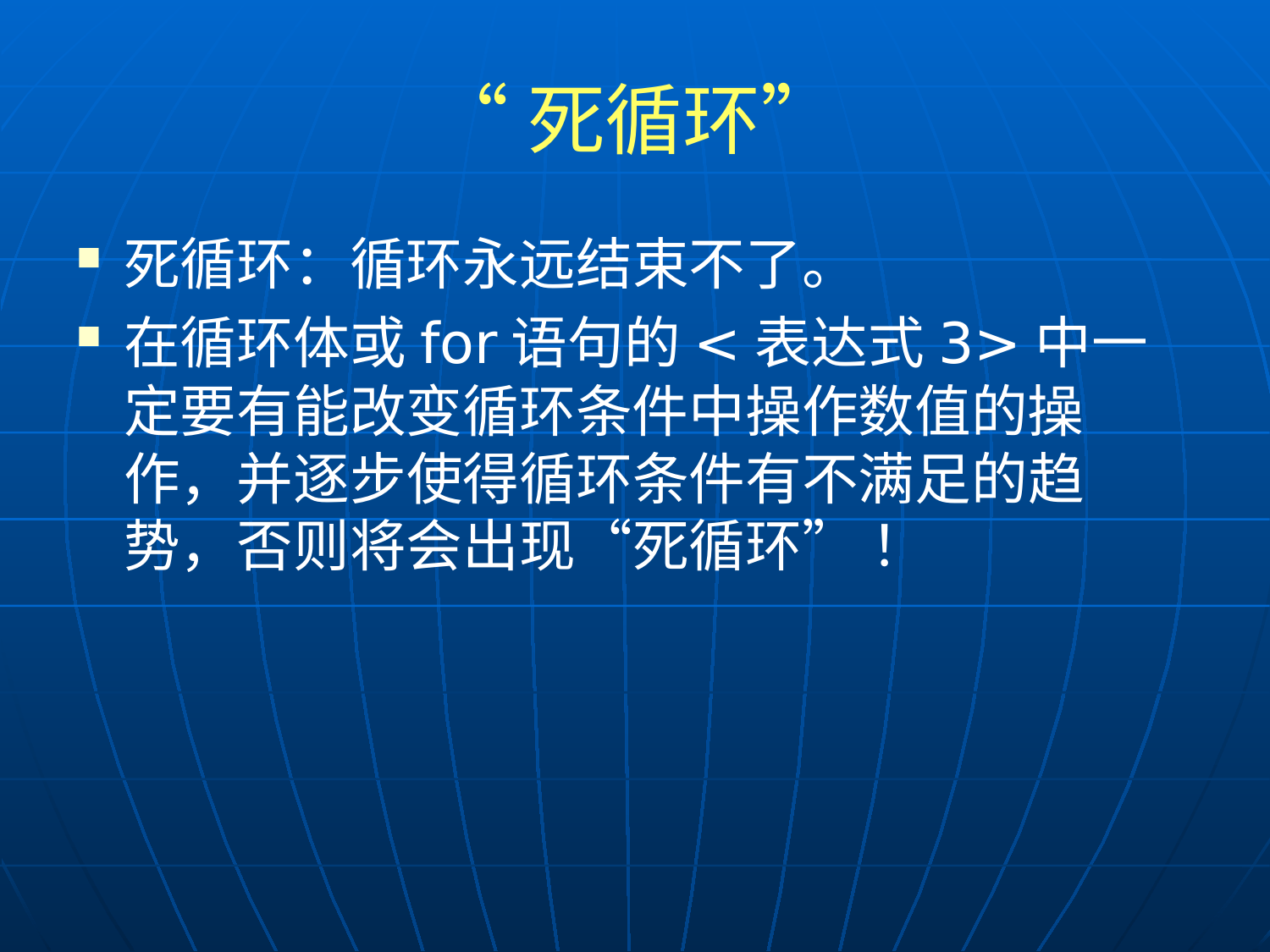

# “死循环”
死循环：循环永远结束不了。
在循环体或for语句的<表达式3>中一定要有能改变循环条件中操作数值的操作，并逐步使得循环条件有不满足的趋势，否则将会出现“死循环” ！